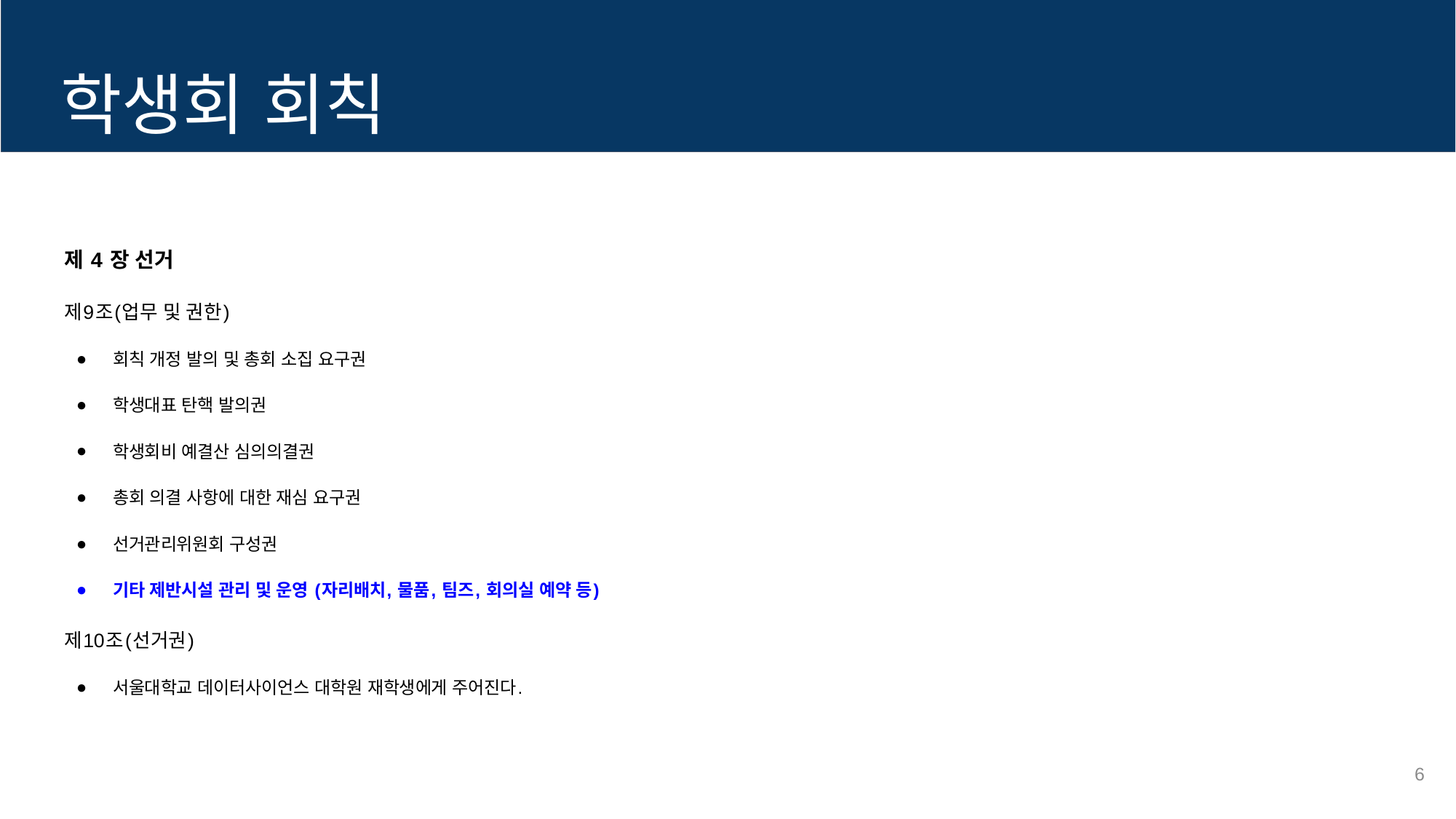

# 학생회 회칙
제 4 장 선거
제9조(업무 및 권한)
회칙 개정 발의 및 총회 소집 요구권
학생대표 탄핵 발의권
학생회비 예결산 심의․의결권
총회 의결 사항에 대한 재심 요구권
선거관리위원회 구성권
기타 제반시설 관리 및 운영 (자리배치, 물품, 팀즈, 회의실 예약 등)
제10조(선거권)
서울대학교 데이터사이언스 대학원 재학생에게 주어진다.
6